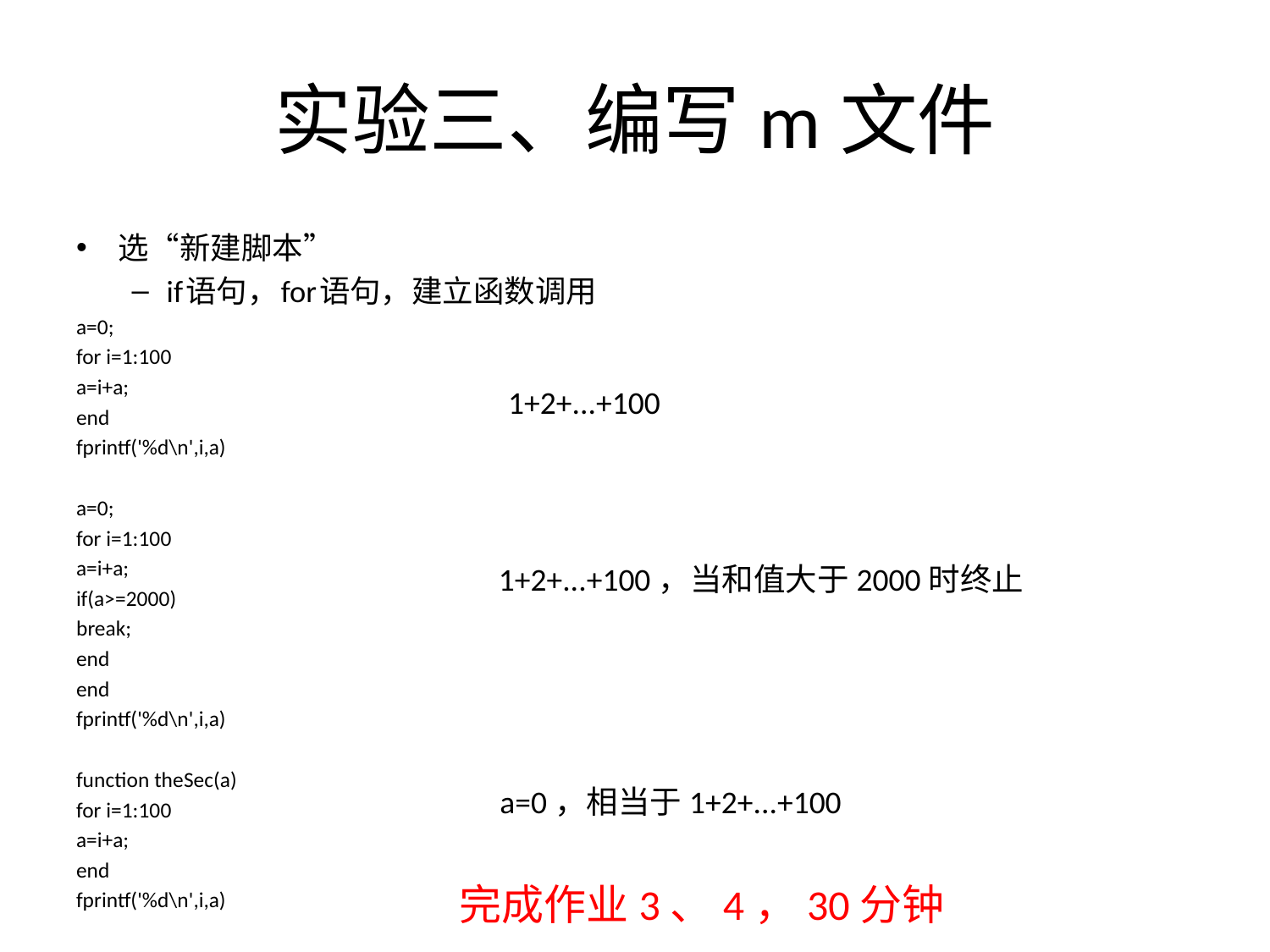

# 实验三、编写m文件
选“新建脚本”
if语句，for语句，建立函数调用
a=0;
for i=1:100
a=i+a;
end
fprintf('%d\n',i,a)

a=0;
for i=1:100
a=i+a;
if(a>=2000)
break;
end
end
fprintf('%d\n',i,a)

function theSec(a)
for i=1:100
a=i+a;
end
fprintf('%d\n',i,a)
1+2+...+100
1+2+...+100，当和值大于2000时终止
a=0，相当于1+2+...+100
完成作业3、4，30分钟